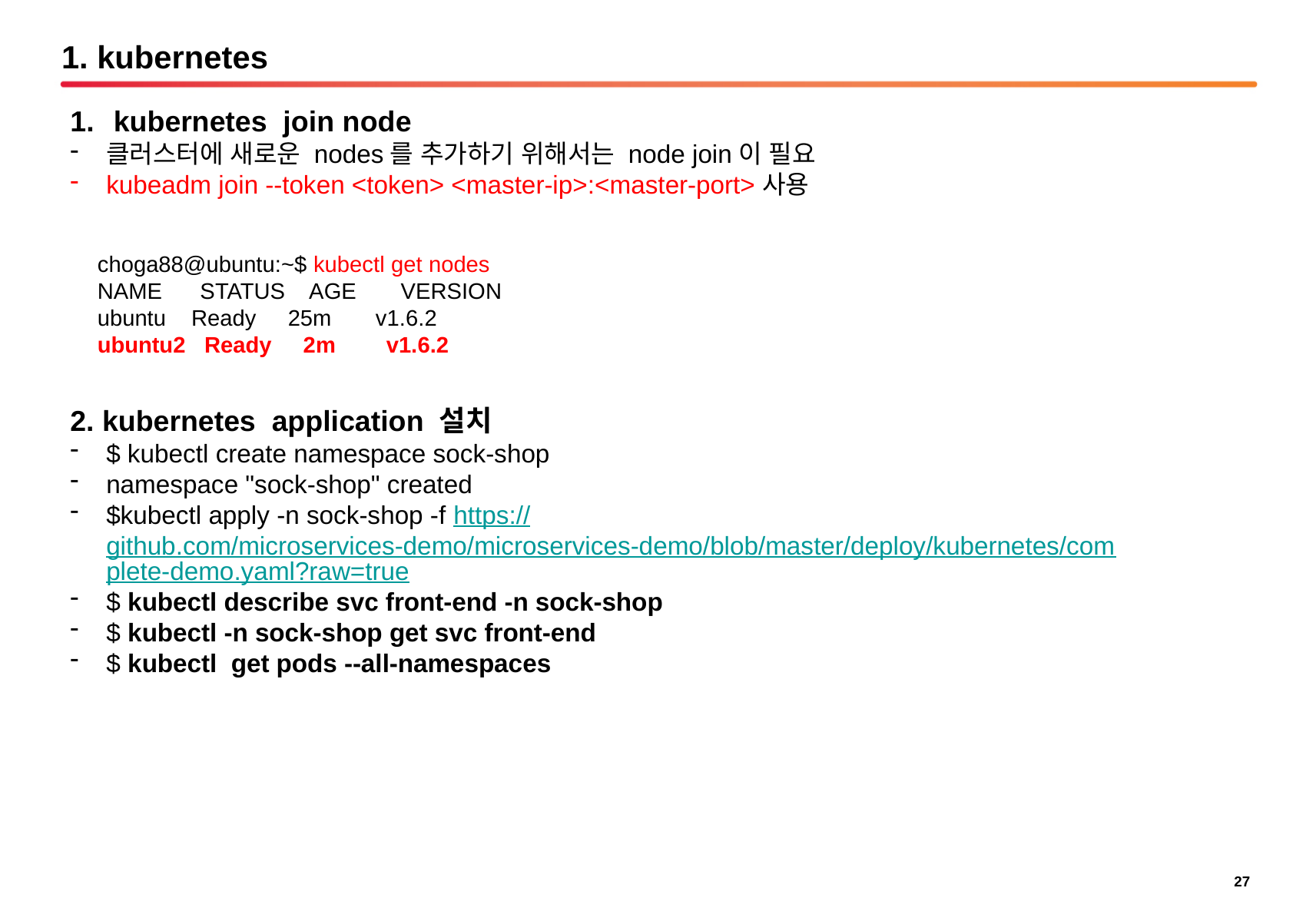

# 1. kubernetes
kubernetes  join node
클러스터에 새로운 nodes를 추가하기 위해서는 node join이 필요
kubeadm join --token <token> <master-ip>:<master-port>사용

choga88@ubuntu:~$ kubectl get nodes
NAME      STATUS    AGE       VERSION
ubuntu    Ready     25m       v1.6.2
ubuntu2   Ready     2m        v1.6.2
2. kubernetes  application 설치
$ kubectl create namespace sock-shop
namespace "sock-shop" created
$kubectl apply -n sock-shop -f https://github.com/microservices-demo/microservices-demo/blob/master/deploy/kubernetes/complete-demo.yaml?raw=true
$ kubectl describe svc front-end -n sock-shop
$ kubectl -n sock-shop get svc front-end
$ kubectl  get pods --all-namespaces